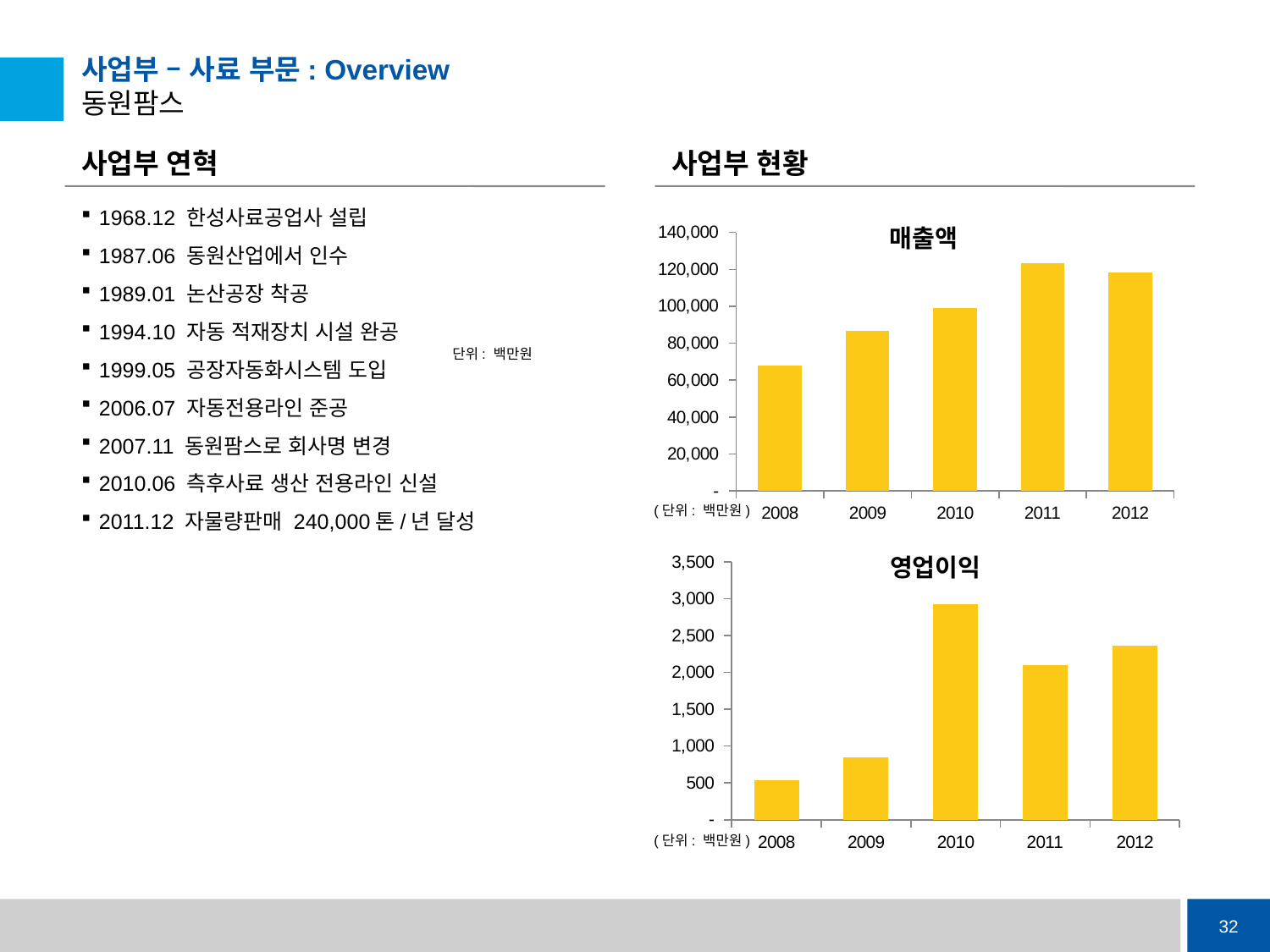

# 사업부 – 사료 부문: Overview 동원팜스
사업부 연혁
사업부 현황

1968.12 한성사료공업사 설립
1987.06 동원산업에서 인수
1989.01 논산공장 착공
1994.10 자동 적재장치 시설 완공
1999.05 공장자동화시스템 도입
2006.07 자동전용라인 준공
2007.11 동원팜스로 회사명 변경
2010.06 측후사료 생산 전용라인 신설
2011.12 자물량판매 240,000톤/년 달성

### Chart

| Category |  |
|---|---|
| 2008 | 68013.977106 |
| 2009 | 86586.50670499999 |
| 2010 | 98923.660771 |
| 2011 | 123196.09757199988 |
| 2012 | 118505.806014 |
매출액
단위: 백만원
(단위: 백만원)

### Chart

| Category |  |
|---|---|
| 2008 | 535.702847 |
| 2009 | 845.792646 |
| 2010 | 2920.969035 |
| 2011 | 2103.596521 |
| 2012 | 2365.454435 |
영업이익
(단위: 백만원)